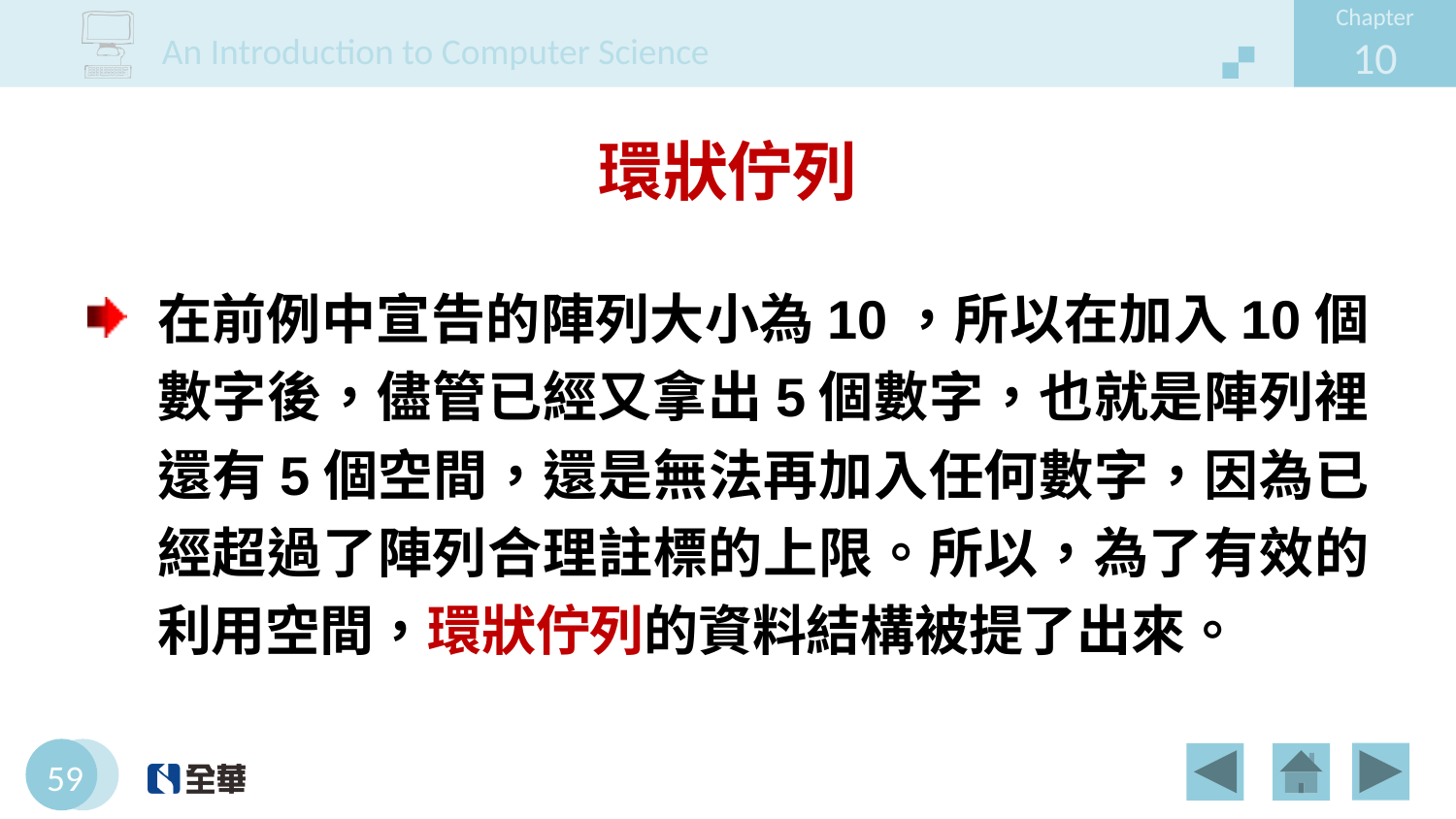

# 環狀佇列
在前例中宣告的陣列大小為10，所以在加入10個數字後，儘管已經又拿出5個數字，也就是陣列裡還有5個空間，還是無法再加入任何數字，因為已經超過了陣列合理註標的上限。所以，為了有效的利用空間，環狀佇列的資料結構被提了出來。